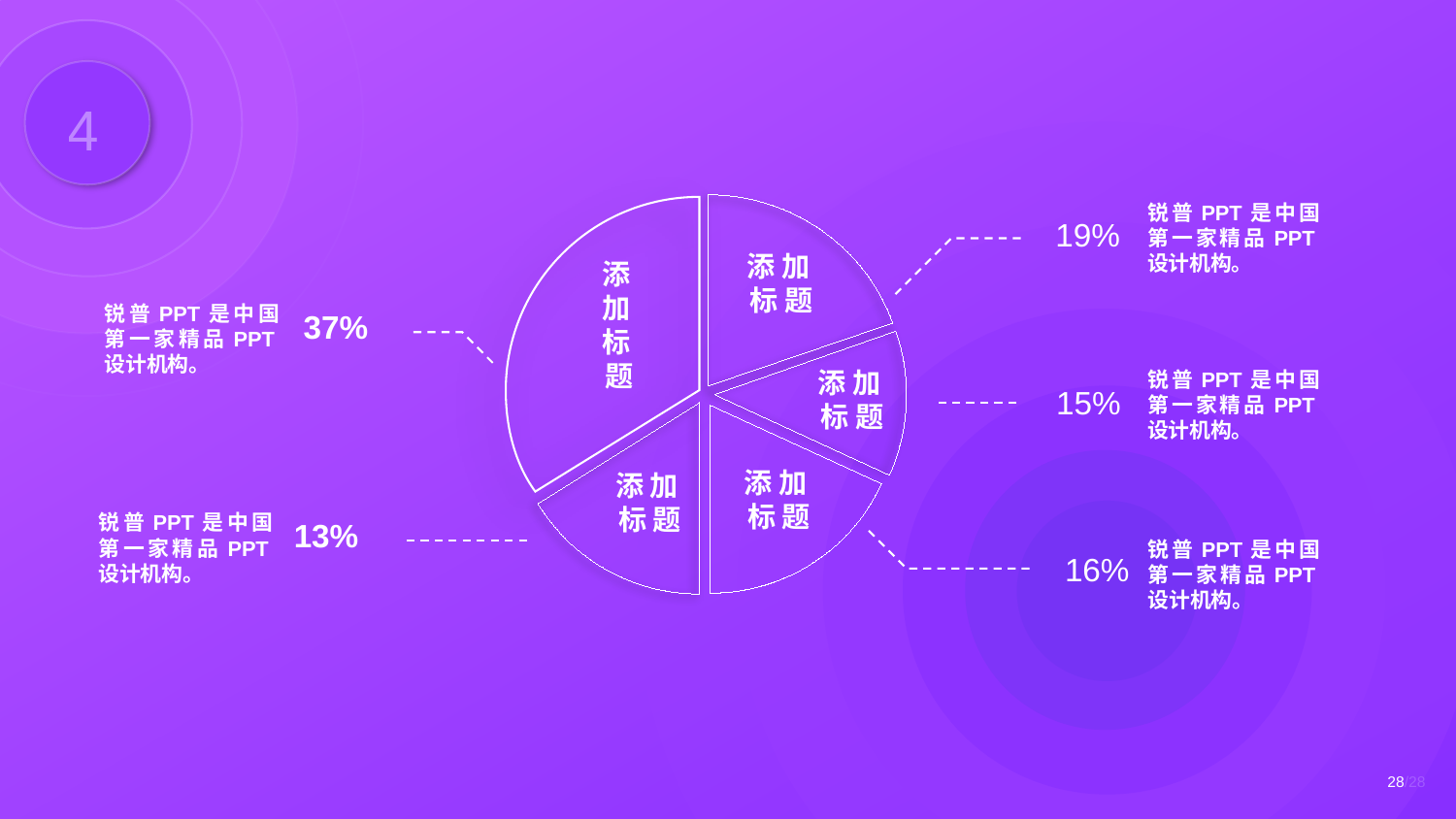

锐普PPT是中国第一家精品PPT设计机构。
19%

添加标题

添加标题

锐普PPT是中国第一家精品PPT设计机构。
37%

添加标题
锐普PPT是中国第一家精品PPT设计机构。
15%

添加标题

添加标题
锐普PPT是中国第一家精品PPT设计机构。
13%

锐普PPT是中国第一家精品PPT设计机构。
16%
28/28